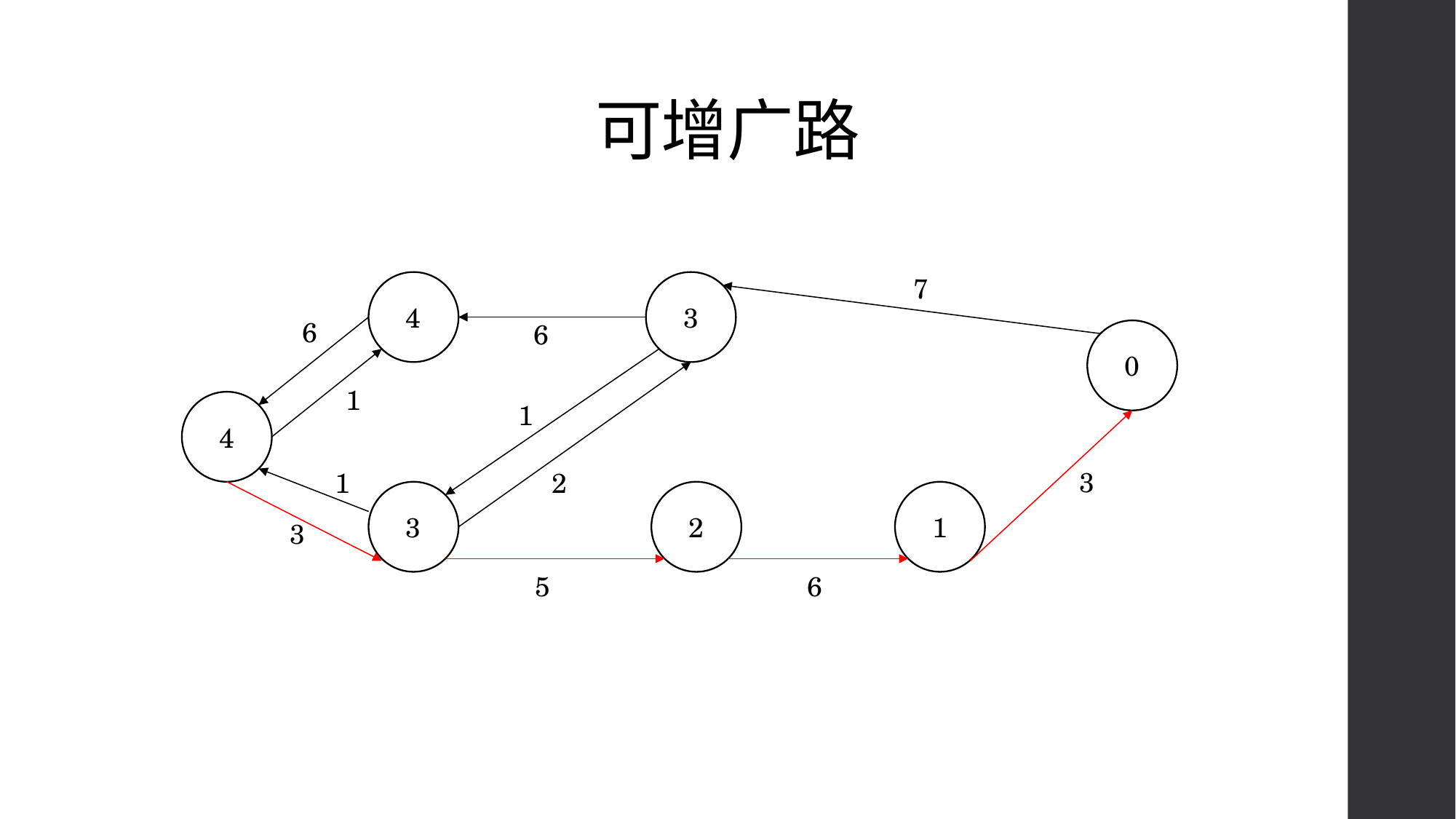

# 可增广路

7
3
4
6
6
0
1
4
1
3
1
2
3
2
1
3
5
6